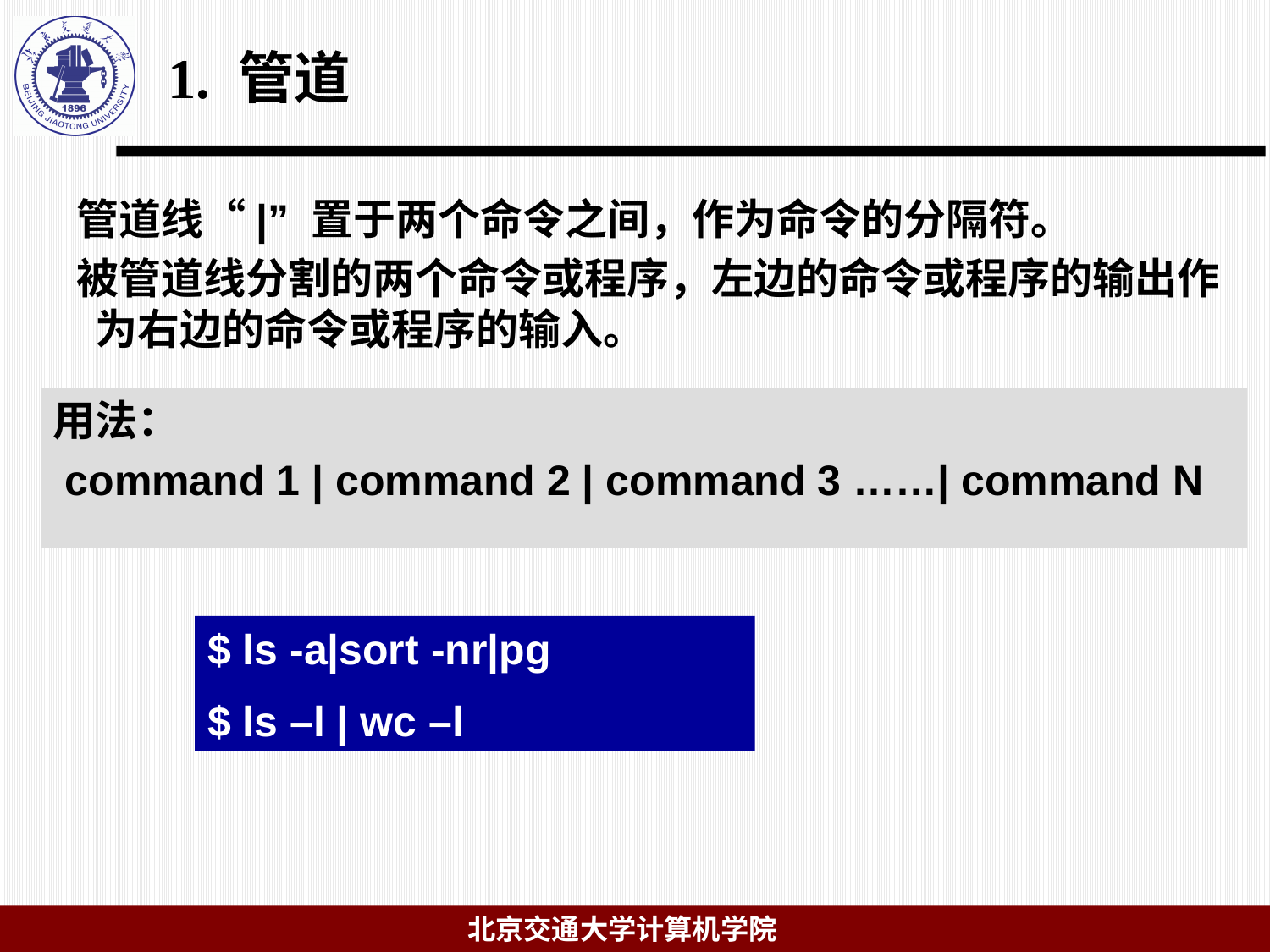

# 1. 管道
  管道线“|” 置于两个命令之间，作为命令的分隔符。
  被管道线分割的两个命令或程序，左边的命令或程序的输出作为右边的命令或程序的输入。
用法：
 command 1 | command 2 | command 3 ……| command N
$ ls -a|sort -nr|pg
$ ls –l | wc –l